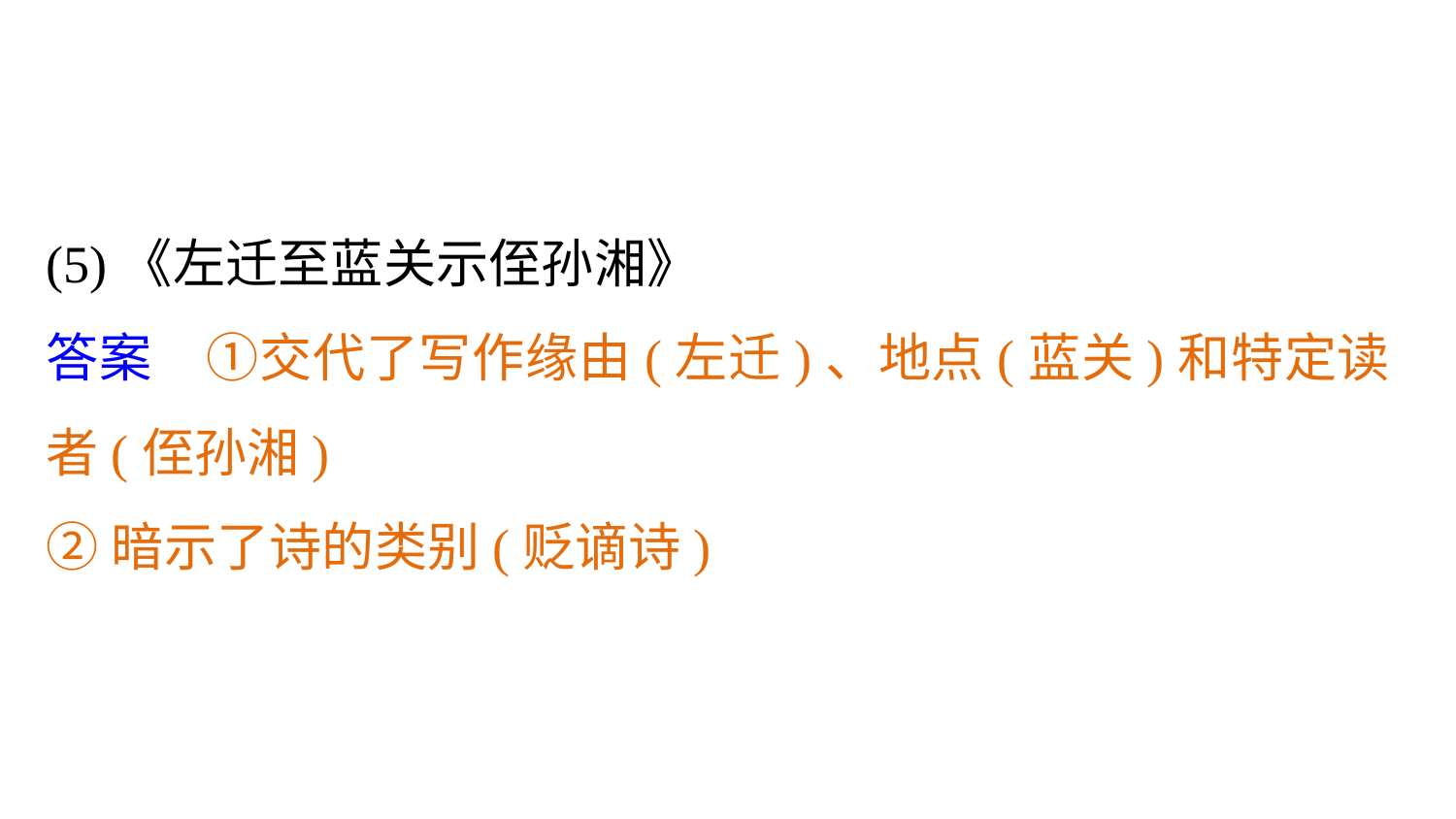

(5)《左迁至蓝关示侄孙湘》
答案　①交代了写作缘由(左迁)、地点(蓝关)和特定读者(侄孙湘)
②暗示了诗的类别(贬谪诗)